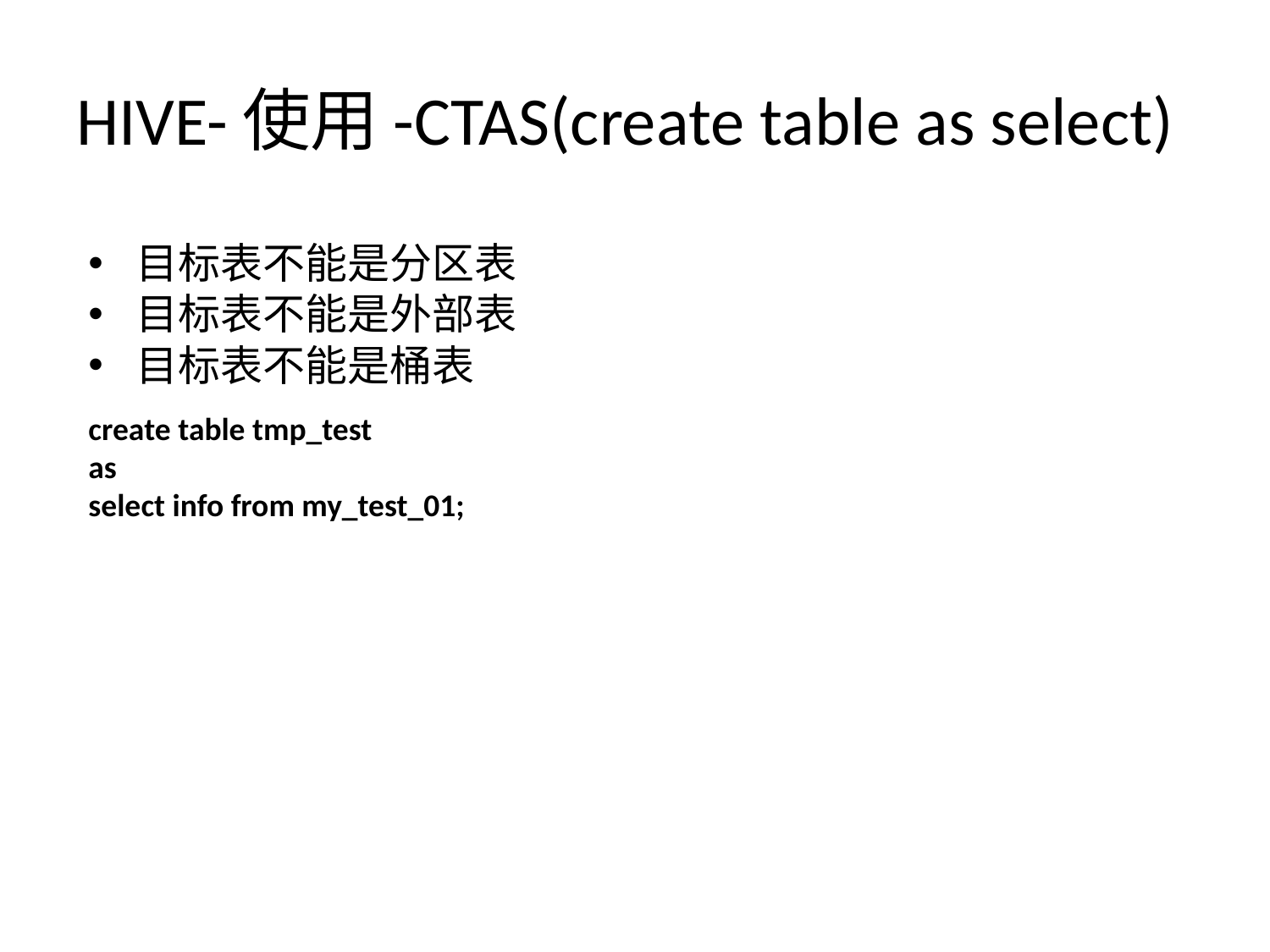

# HIVE-使用-CTAS(create table as select)
目标表不能是分区表
目标表不能是外部表
目标表不能是桶表
create table tmp_test
as
select info from my_test_01;